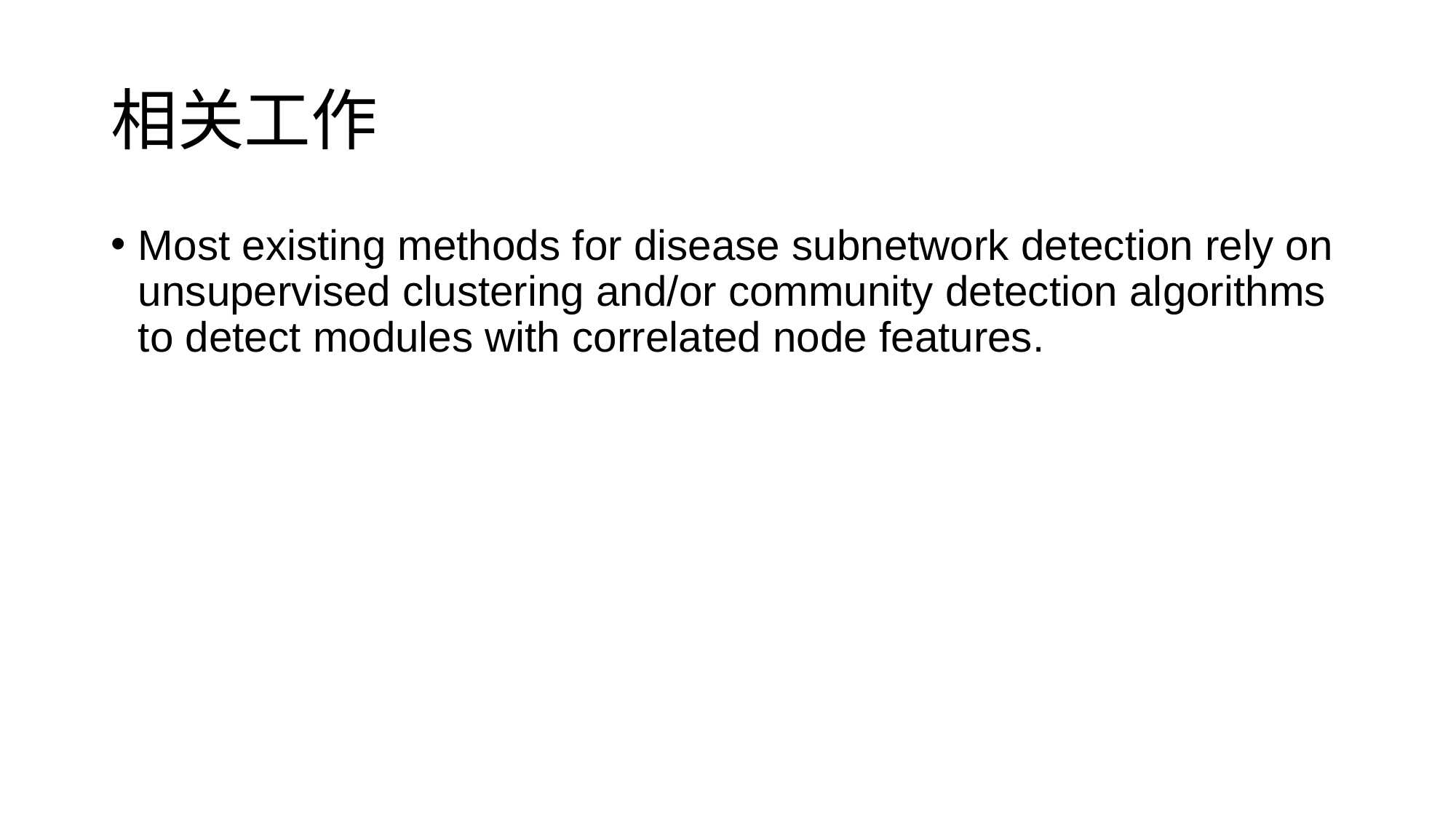

# 相关工作
Most existing methods for disease subnetwork detection rely on unsupervised clustering and/or community detection algorithms to detect modules with correlated node features.